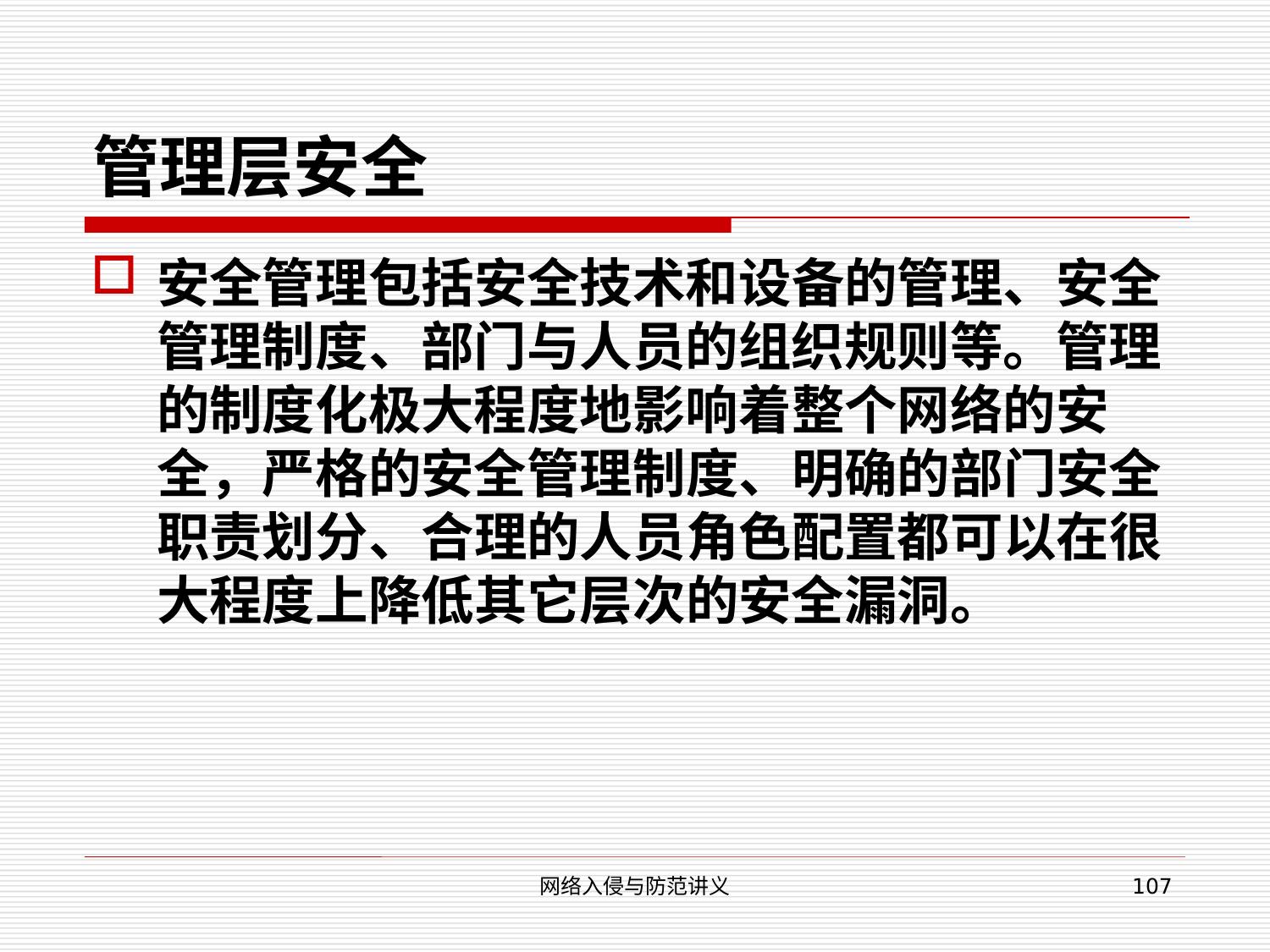

管理层安全
安全管理包括安全技术和设备的管理、安全管理制度、部门与人员的组织规则等。管理的制度化极大程度地影响着整个网络的安全，严格的安全管理制度、明确的部门安全职责划分、合理的人员角色配置都可以在很大程度上降低其它层次的安全漏洞。

网络入侵与防范讲义
107